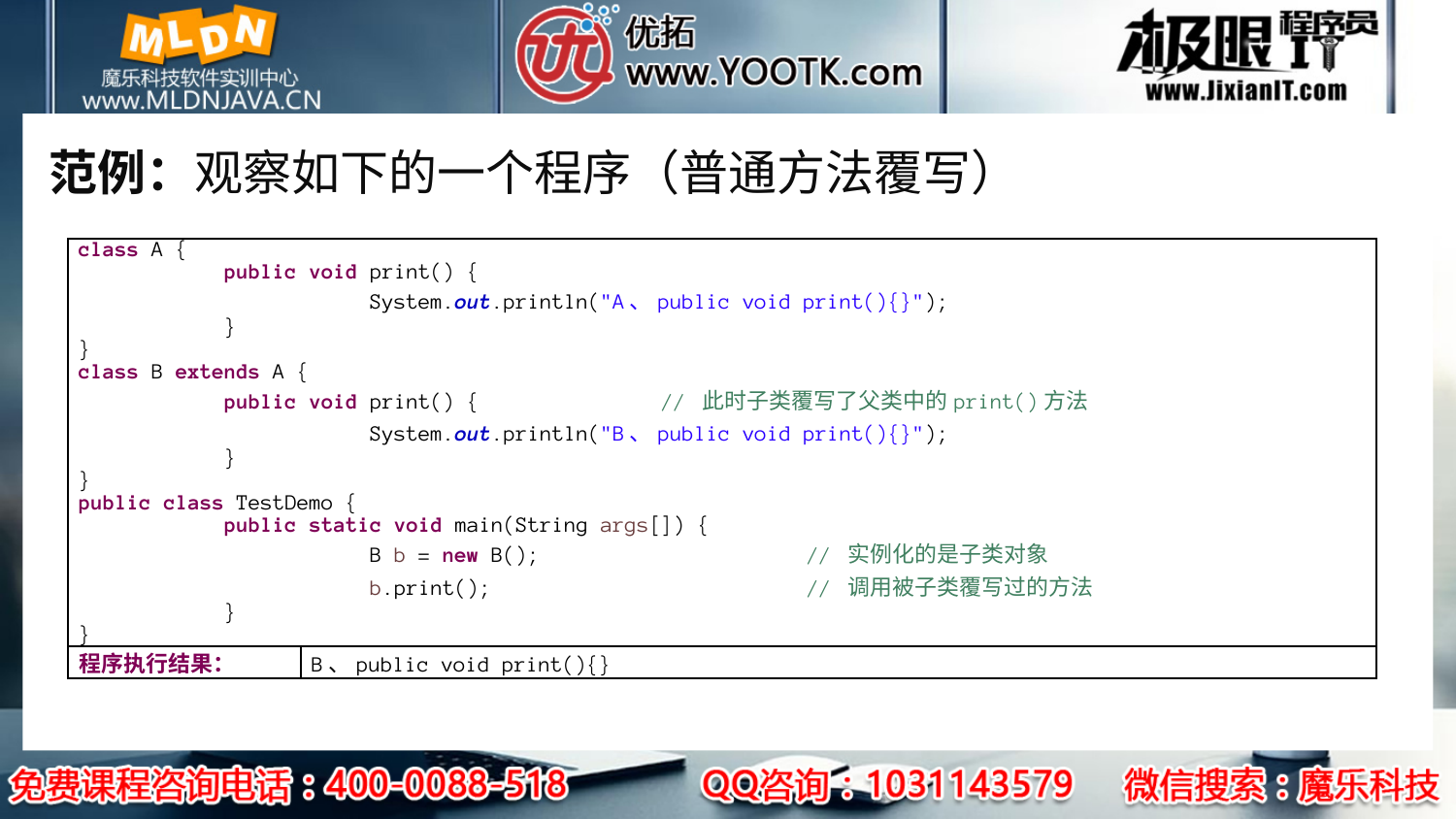

# 范例：观察如下的一个程序（普通方法覆写）
| class A { public void print() { System.out.println("A、public void print(){}"); } } class B extends A { public void print() { // 此时子类覆写了父类中的print()方法 System.out.println("B、public void print(){}"); } } public class TestDemo { public static void main(String args[]) { B b = new B(); // 实例化的是子类对象 b.print(); // 调用被子类覆写过的方法 } } |  |
| --- | --- |
| 程序执行结果： | B、public void print(){} |